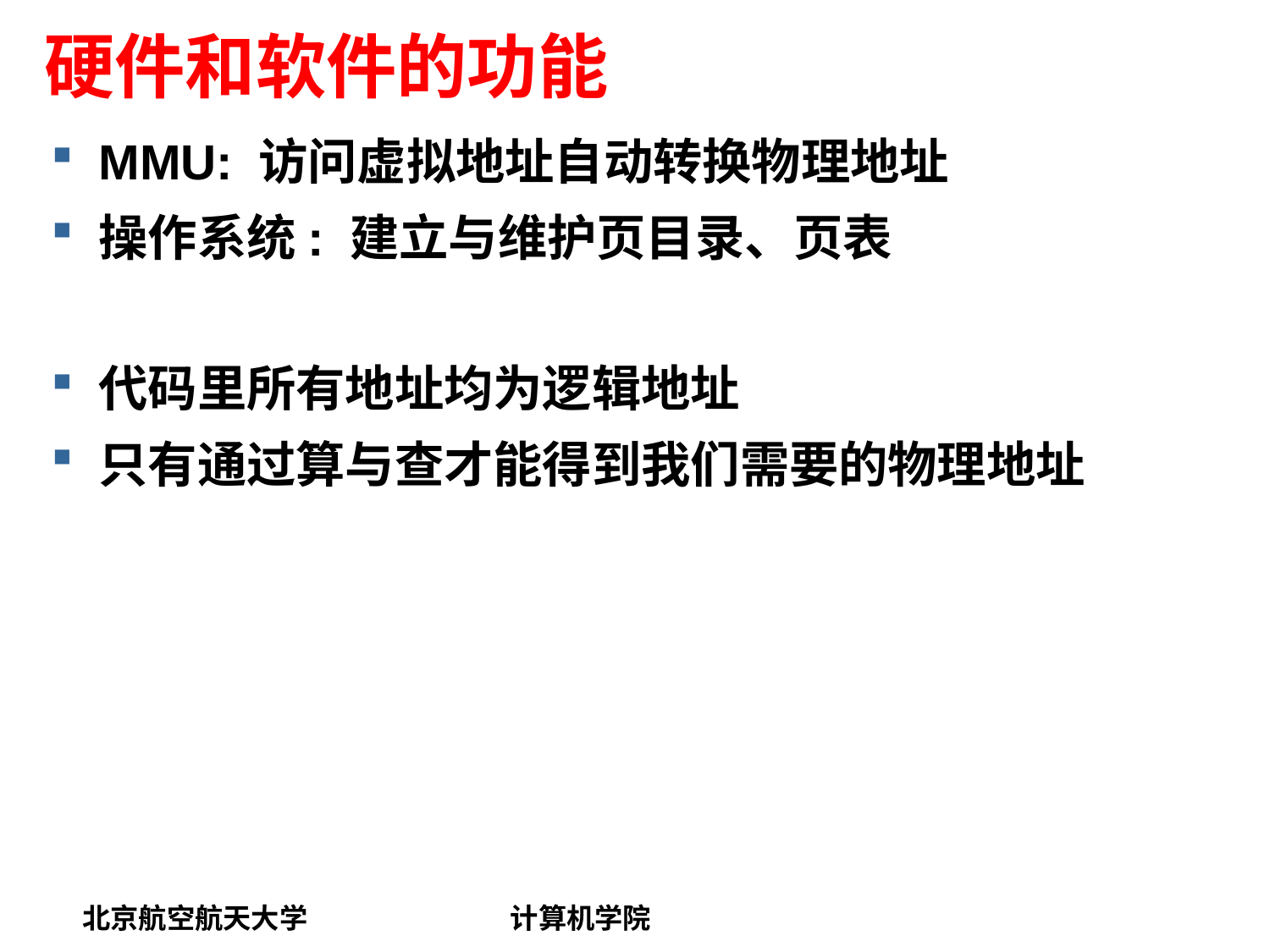

# 硬件和软件的功能
MMU: 访问虚拟地址自动转换物理地址
操作系统: 建立与维护页目录、页表

代码里所有地址均为逻辑地址
只有通过算与查才能得到我们需要的物理地址